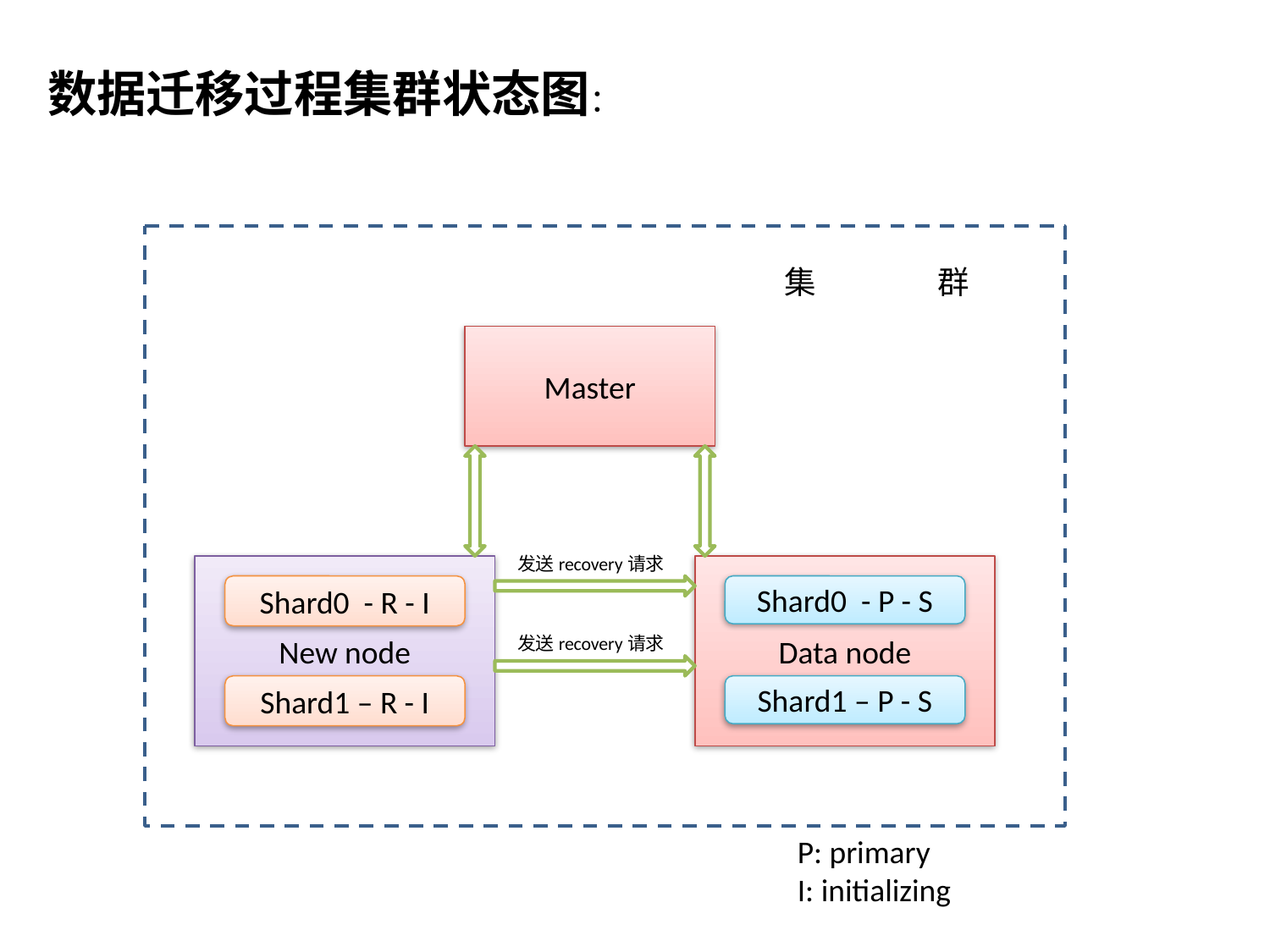

数据迁移过程集群状态图：

           集                 群
Master

发送recovery请求
New node
Data node
Shard0  - R - I

Shard0  - P - S
发送recovery请求

Shard1 – R - I
Shard1 – P - S
P: primary
I: initializing